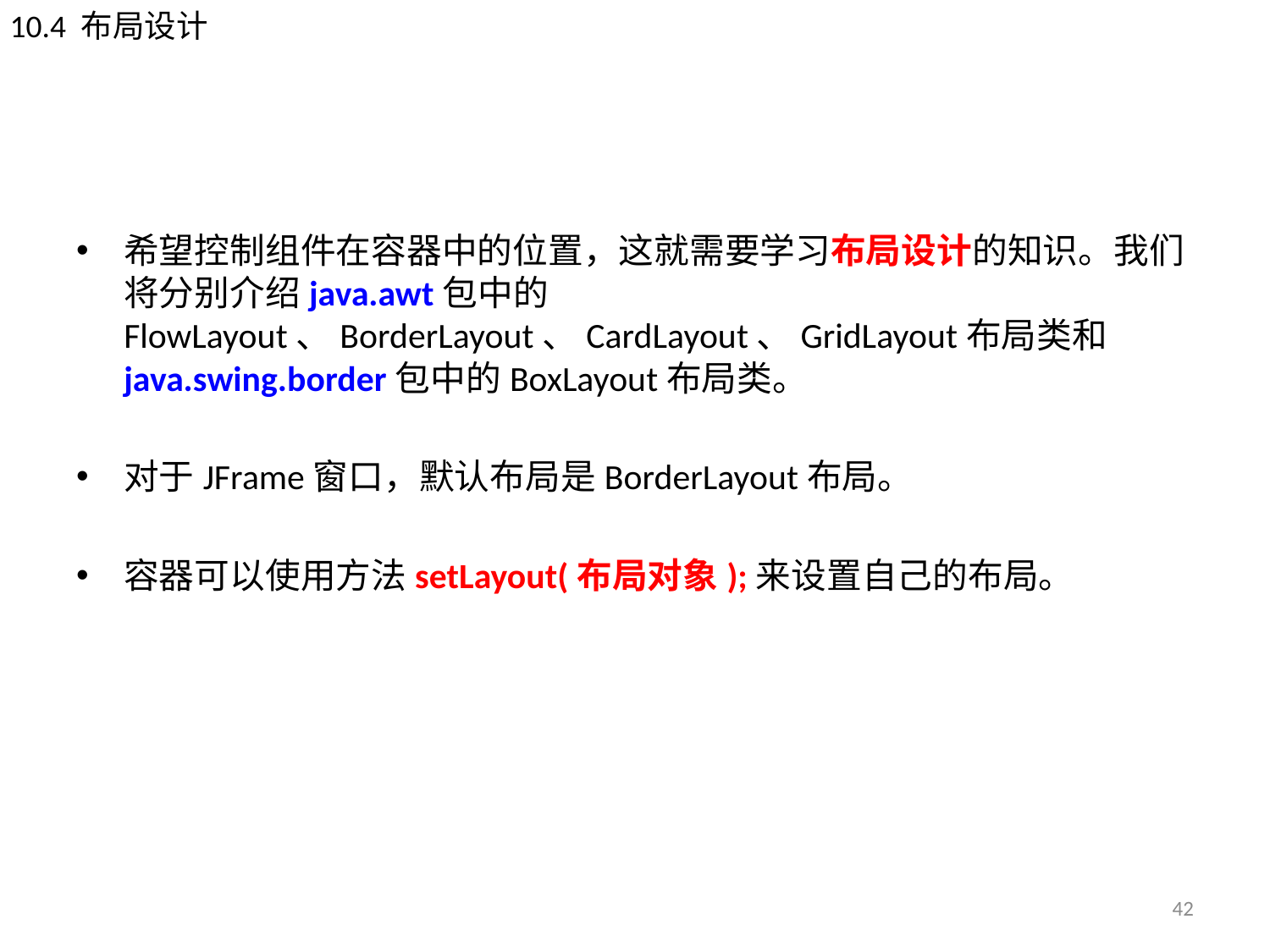

10.4 布局设计
#
希望控制组件在容器中的位置，这就需要学习布局设计的知识。我们将分别介绍java.awt包中的FlowLayout、BorderLayout、CardLayout、GridLayout布局类和java.swing.border包中的BoxLayout布局类。

对于JFrame窗口，默认布局是BorderLayout布局。

容器可以使用方法setLayout(布局对象);来设置自己的布局。

42